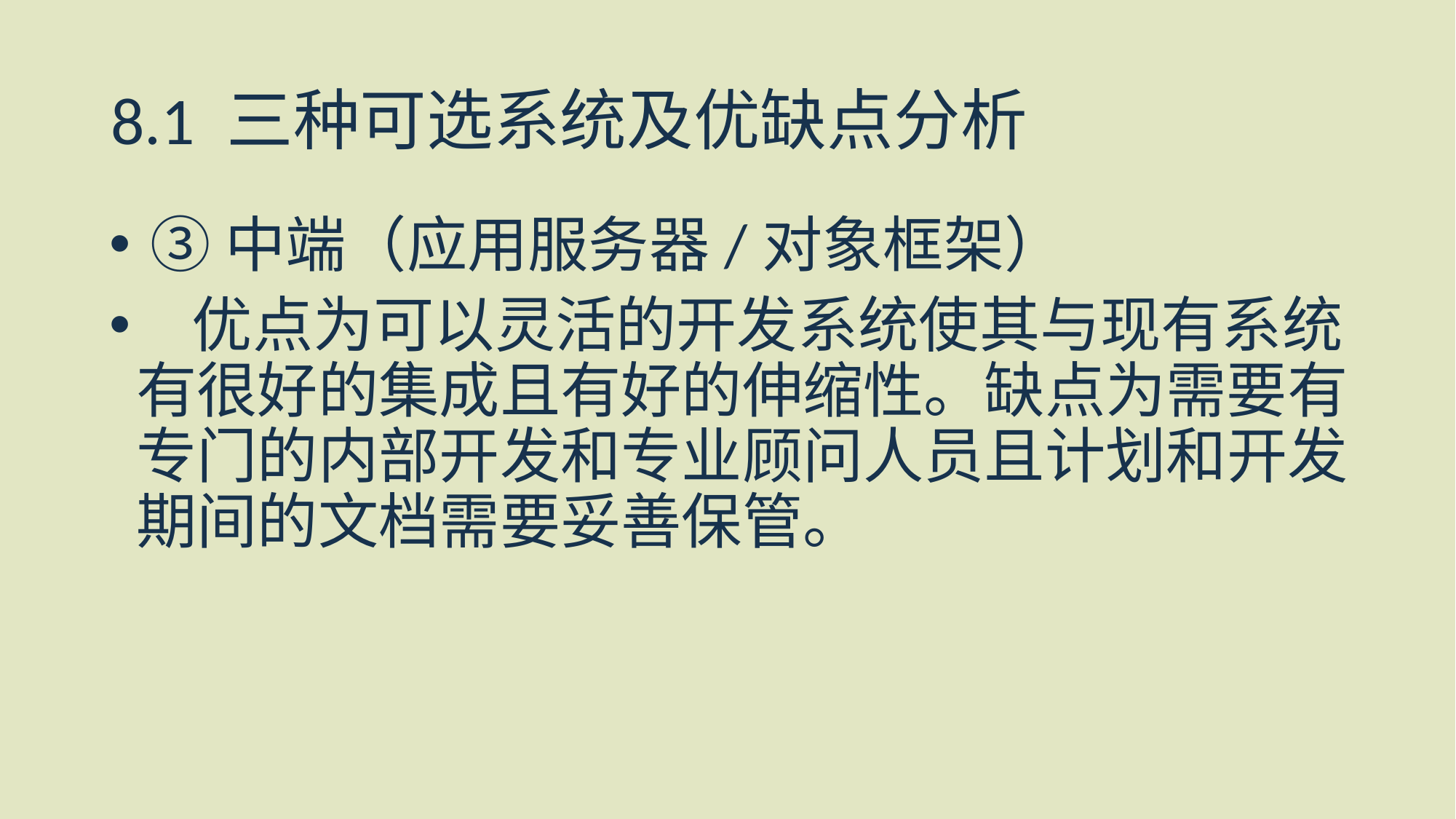

# 8.1 三种可选系统及优缺点分析
 ③中端（应用服务器/对象框架）
   优点为可以灵活的开发系统使其与现有系统有很好的集成且有好的伸缩性。缺点为需要有专门的内部开发和专业顾问人员且计划和开发期间的文档需要妥善保管。